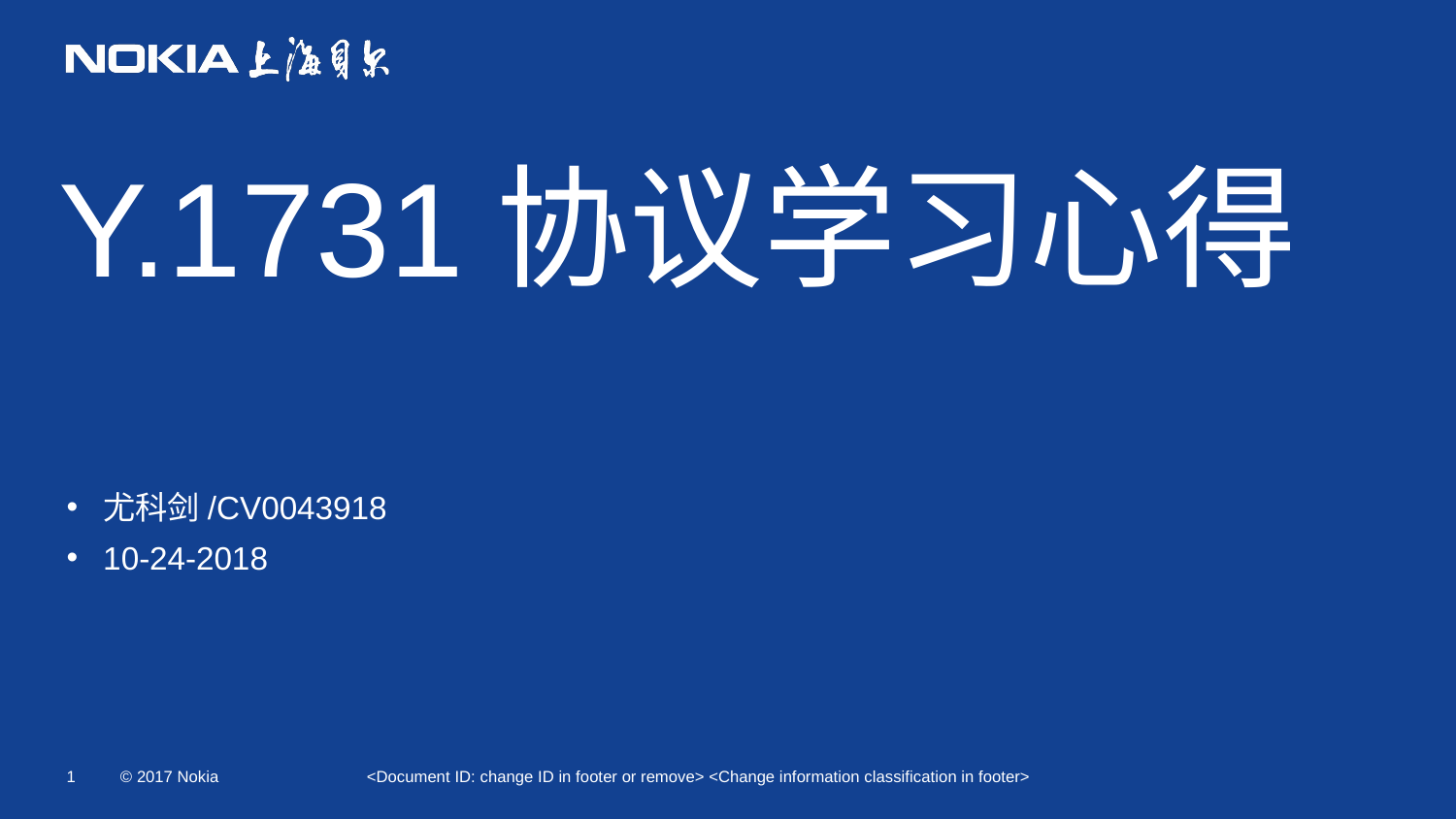

Y.1731协议学习心得
尤科剑/CV0043918
10-24-2018
<Document ID: change ID in footer or remove> <Change information classification in footer>